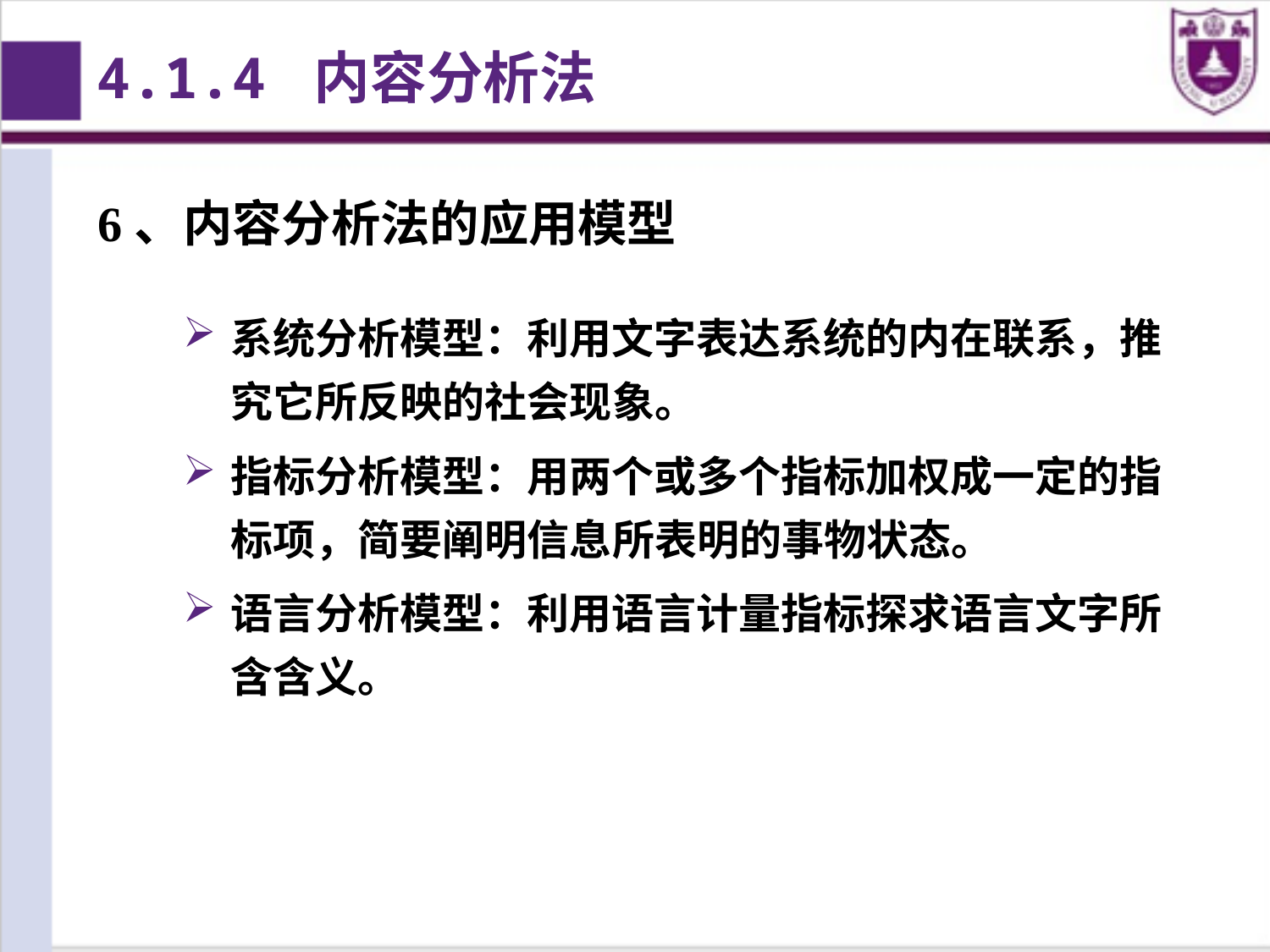

4.1.4 内容分析法
6、内容分析法的应用模型
系统分析模型：利用文字表达系统的内在联系，推究它所反映的社会现象。
指标分析模型：用两个或多个指标加权成一定的指标项，简要阐明信息所表明的事物状态。
语言分析模型：利用语言计量指标探求语言文字所含含义。